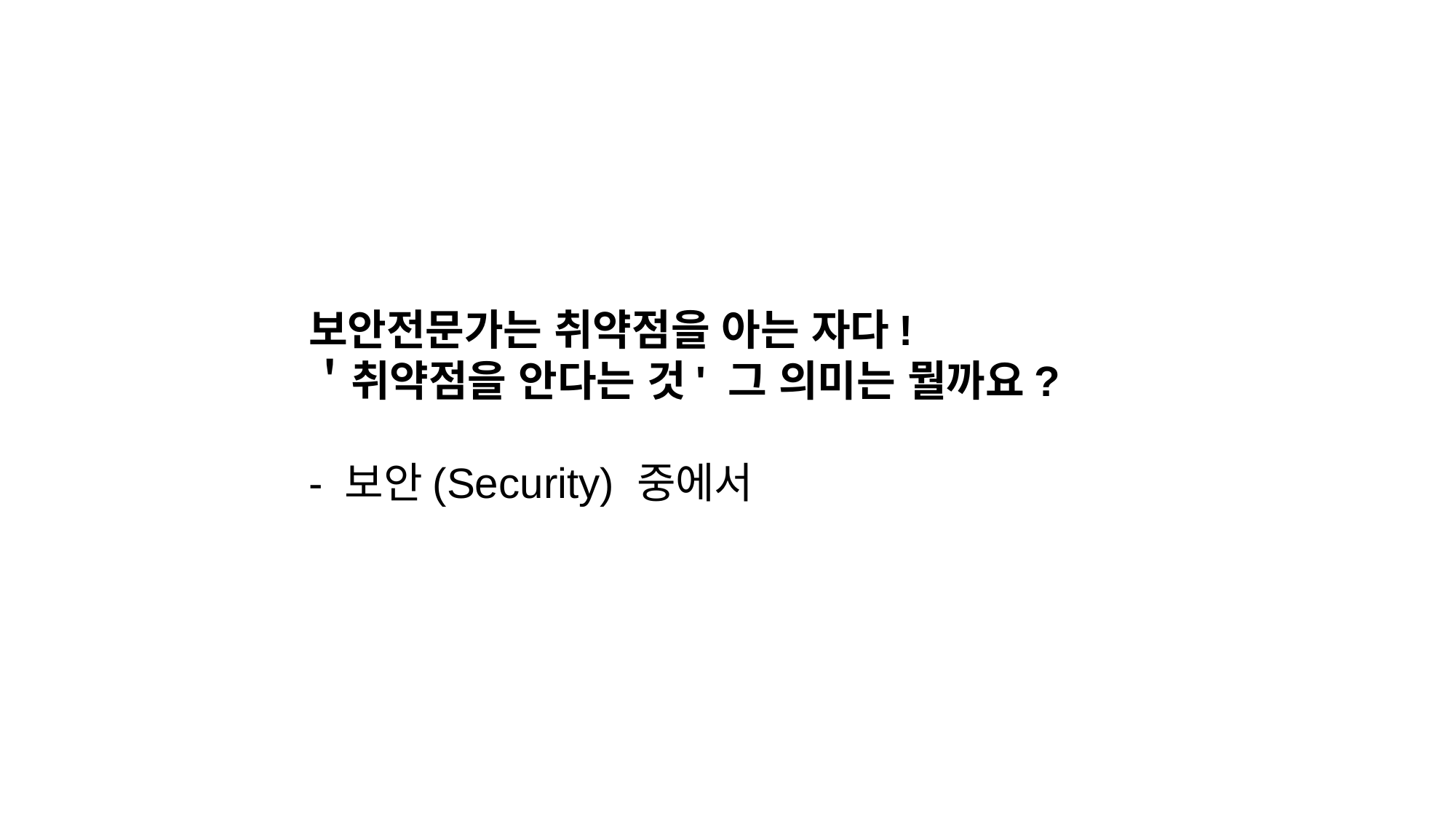

보안전문가는 취약점을 아는 자다!
＇취약점을 안다는 것' 그 의미는 뭘까요?

- 보안(Security) 중에서